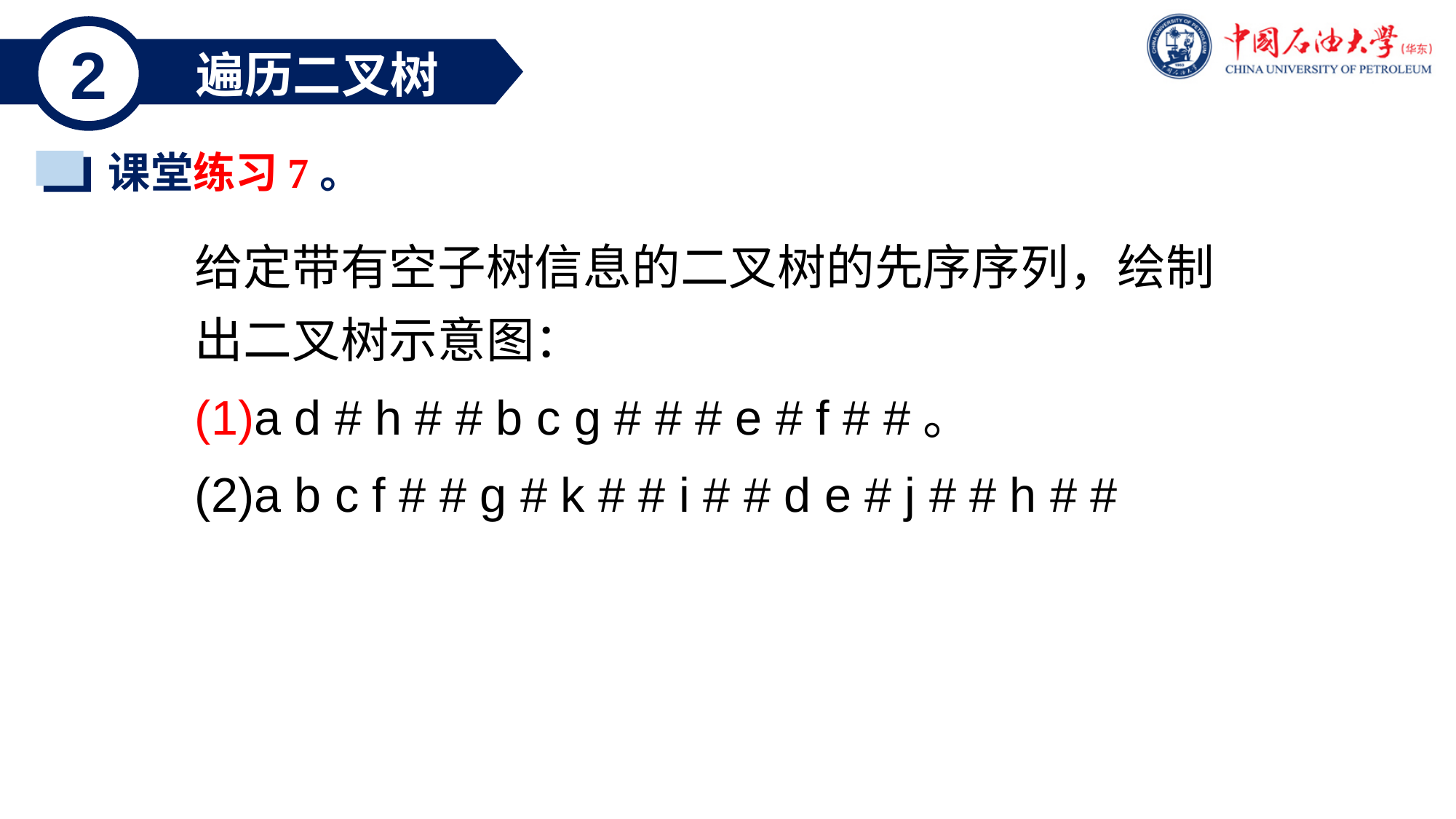

2
遍历二叉树
课堂练习7。

给定带有空子树信息的二叉树的先序序列，绘制出二叉树示意图：
(1)a d # h # # b c g # # # e # f # #。
(2)a b c f # # g # k # # i # # d e # j # # h # #